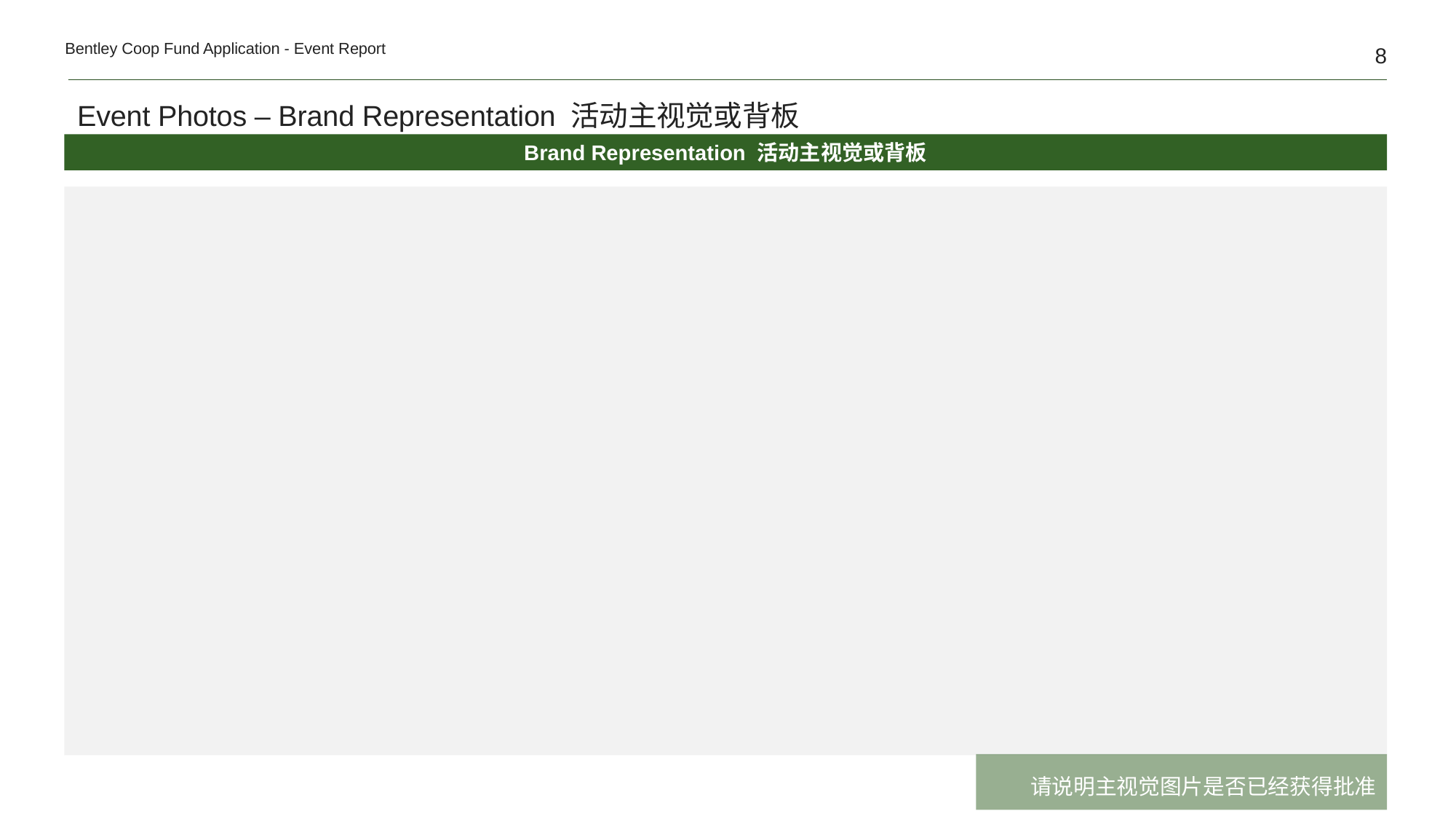

8
Bentley Coop Fund Application - Event Report
Event Photos – Brand Representation 活动主视觉或背板
Brand Representation 活动主视觉或背板

请说明主视觉图片是否已经获得批准